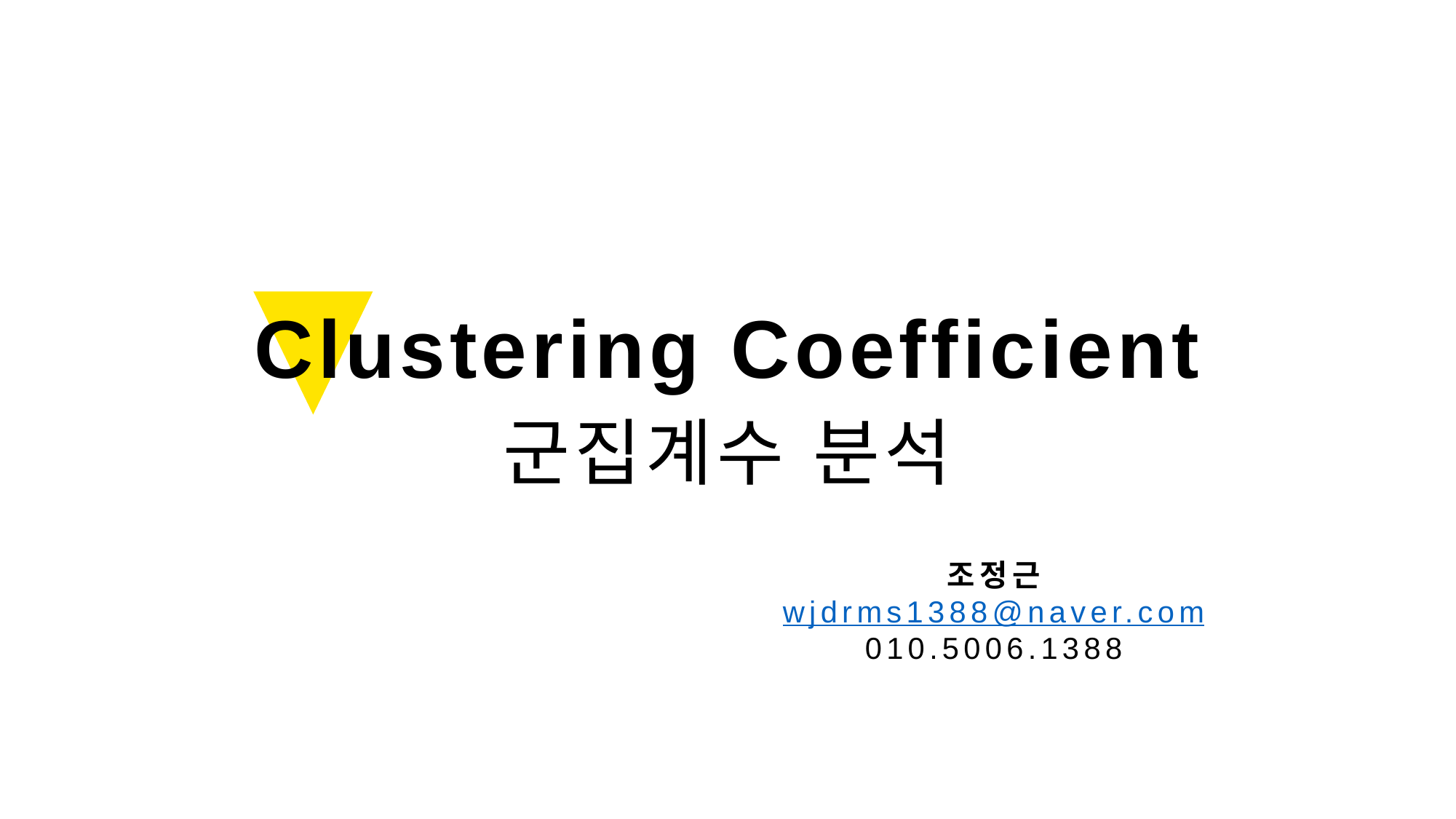

Clustering Coefficient

군집계수 분석
조정근
wjdrms1388@naver.com
010.5006.1388